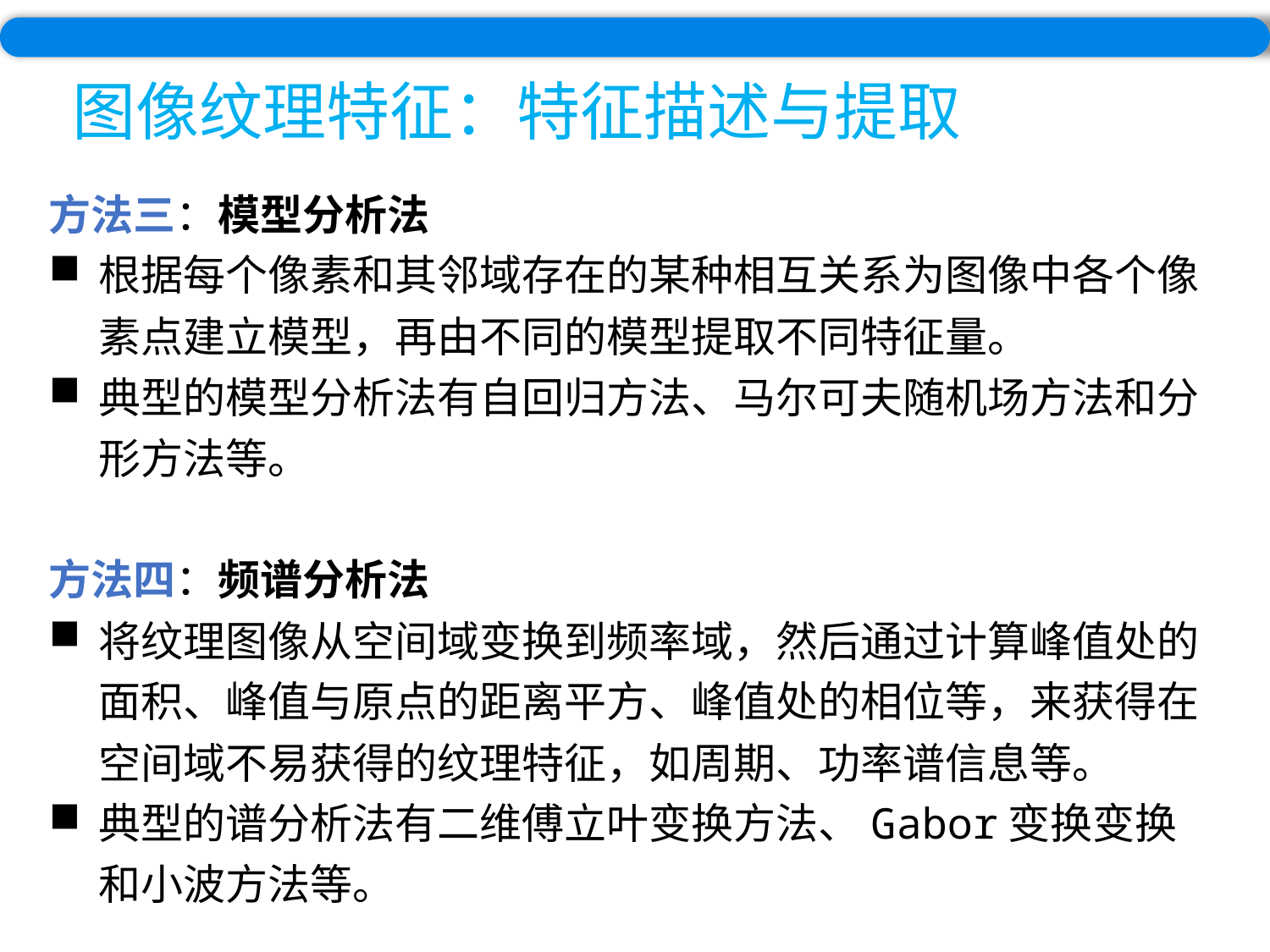

图像纹理特征：特征描述与提取
方法三：模型分析法
根据每个像素和其邻域存在的某种相互关系为图像中各个像素点建立模型，再由不同的模型提取不同特征量。
典型的模型分析法有自回归方法、马尔可夫随机场方法和分形方法等。

方法四：频谱分析法
将纹理图像从空间域变换到频率域，然后通过计算峰值处的面积、峰值与原点的距离平方、峰值处的相位等，来获得在空间域不易获得的纹理特征，如周期、功率谱信息等。
典型的谱分析法有二维傅立叶变换方法、Gabor变换变换和小波方法等。